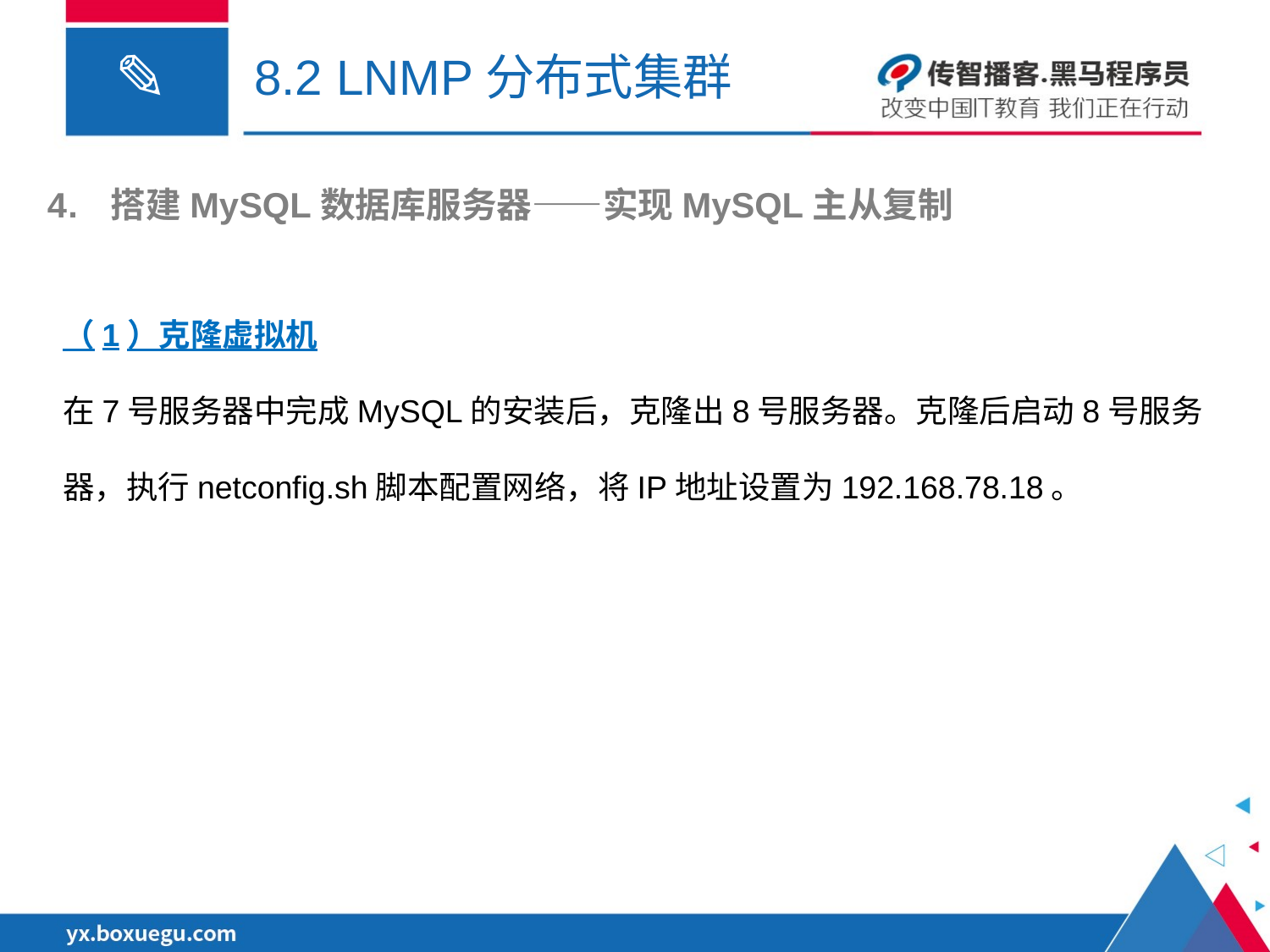

# 8.2 LNMP分布式集群
搭建MySQL数据库服务器——实现MySQL主从复制
（1）克隆虚拟机
在7号服务器中完成MySQL的安装后，克隆出8号服务器。克隆后启动8号服务器，执行netconfig.sh脚本配置网络，将IP地址设置为192.168.78.18。